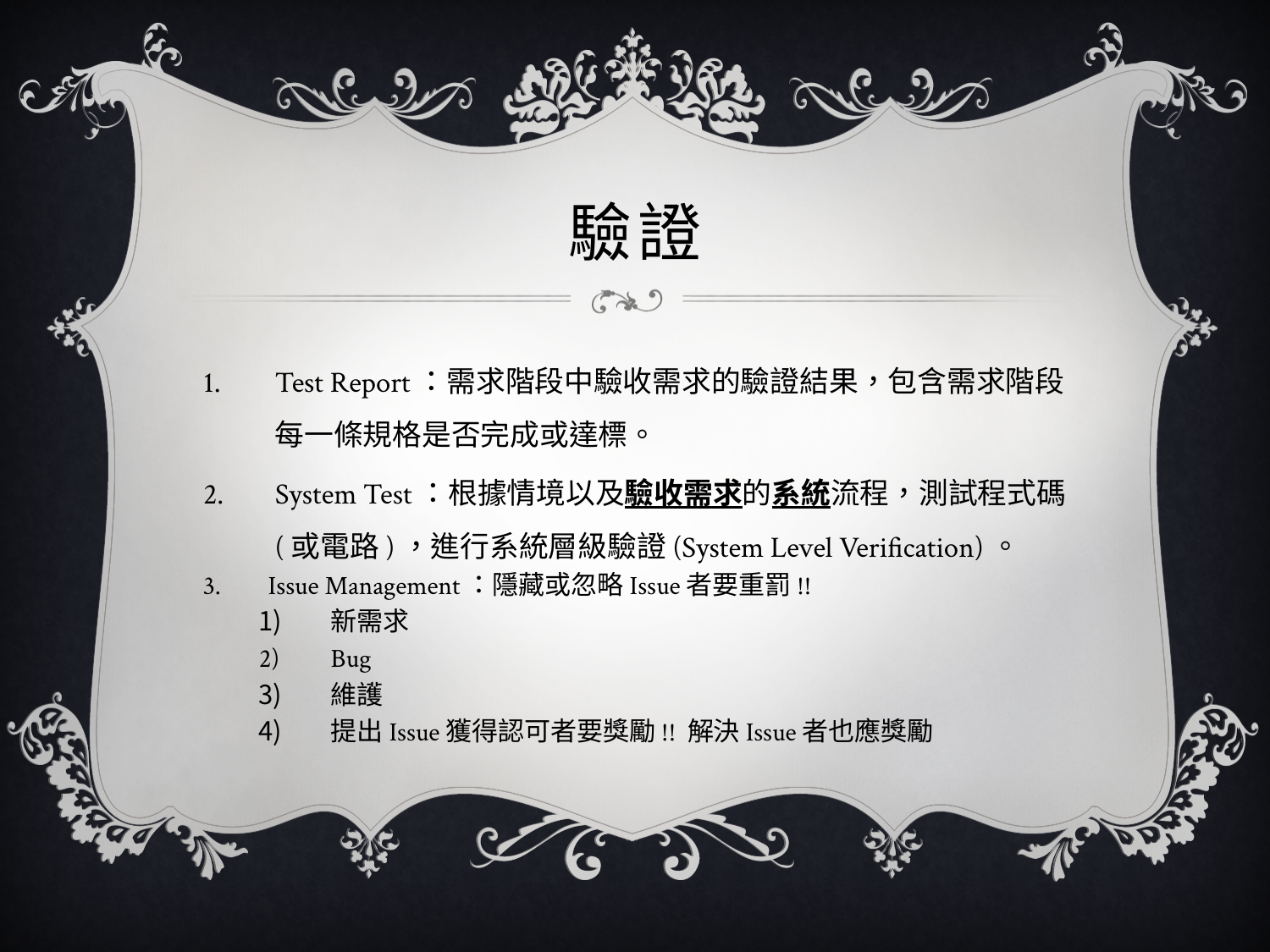

# 驗證
Test Report：需求階段中驗收需求的驗證結果，包含需求階段每一條規格是否完成或達標。
System Test：根據情境以及驗收需求的系統流程，測試程式碼(或電路)，進行系統層級驗證(System Level Verification)。
3.        Issue Management：隱藏或忽略Issue者要重罰!!
新需求
Bug
維護
提出Issue獲得認可者要獎勵!! 解決Issue者也應獎勵